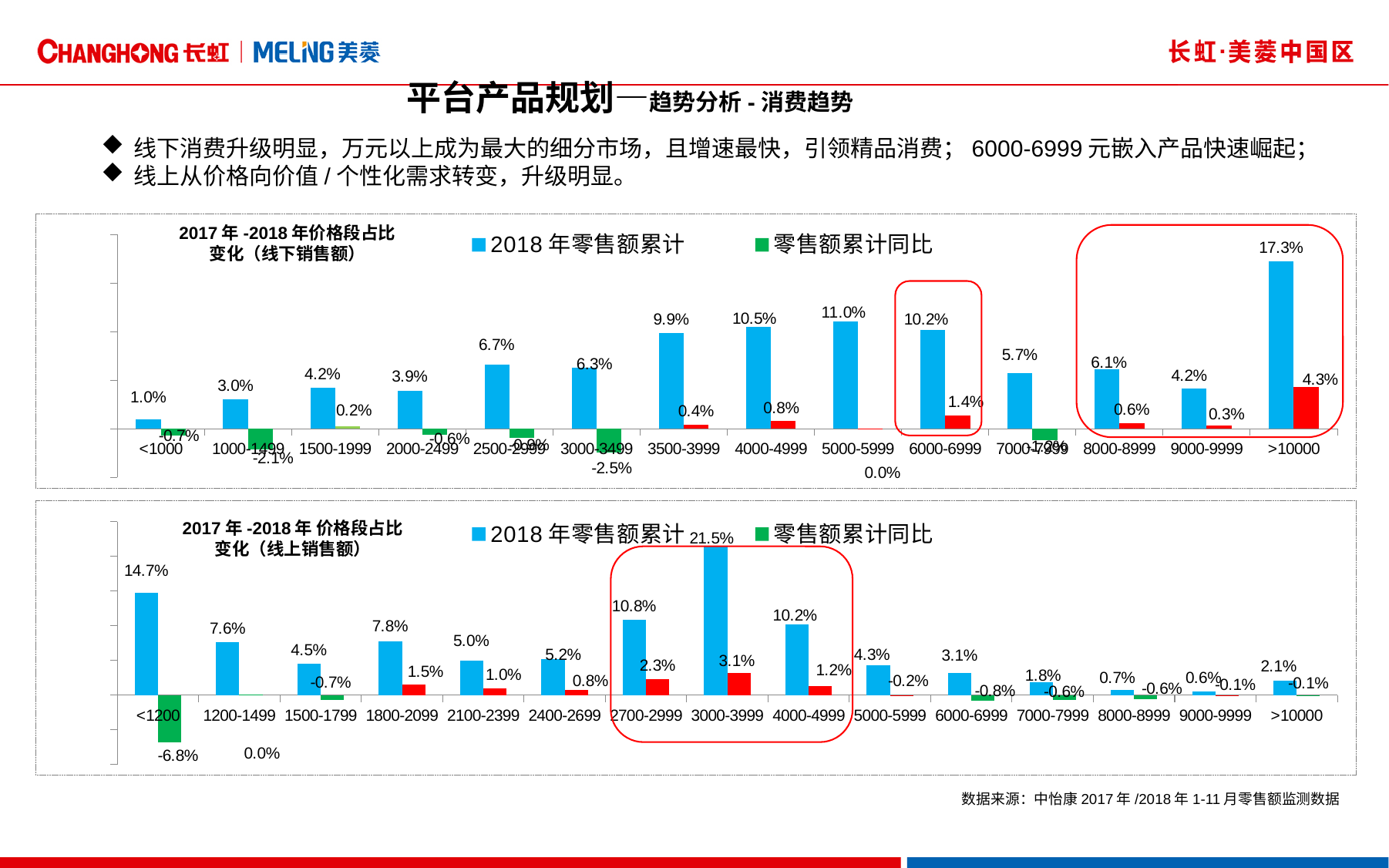

平台产品规划—趋势分析-消费趋势
线下消费升级明显，万元以上成为最大的细分市场，且增速最快，引领精品消费；6000-6999元嵌入产品快速崛起；
线上从价格向价值/个性化需求转变，升级明显。

### Chart

| Category | 2018年零售额累计 | 零售额累计同比 |
|---|---|---|
| <1000 | 0.00984088458407805 | -0.00717456404771256 |
| 1000-1499 | 0.030456029159226 | -0.0210812489341181 |
| 1500-1999 | 0.0421104984801784 | 0.00242380264465365 |
| 2000-2499 | 0.0393787328785762 | -0.00641802255325389 |
| 2500-2999 | 0.0665377002901657 | -0.00923885392602787 |
| 3000-3499 | 0.0626302356199096 | -0.0246083403644098 |
| 3500-3999 | 0.0988245729715774 | 0.00414027834996673 |
| 4000-4999 | 0.10541955002416 | 0.00816957580196174 |
| 5000-5999 | 0.110307021491383 | -0.000355447397633255 |
| 6000-6999 | 0.101711572179732 | 0.013802189136525 |
| 7000-7999 | 0.0572686264437519 | -0.0117258205460165 |
| 8000-8999 | 0.0611453583993943 | 0.00579238256369958 |
| 9000-9999 | 0.0415452911374246 | 0.0033832425654197 |
| >10000 | 0.172823926340443 | 0.0428908267069455 |
2017年-2018年价格段占比变化（线下销售额）

### Chart

| Category | 2018年零售额累计 | 零售额累计同比 |
|---|---|---|
| <1200 | 0.147412410788059 | -0.0680683799508034 |
| 1200-1499 | 0.0763205434493217 | 0.000465884422387237 |
| 1500-1799 | 0.0451238978897992 | -0.00705592459758792 |
| 1800-2099 | 0.0779542418023329 | 0.0150242832019471 |
| 2100-2399 | 0.0499256375501318 | 0.00973005354861136 |
| 2400-2699 | 0.0523079593593003 | 0.00774913715739624 |
| 2700-2999 | 0.108155920018422 | 0.022798630181933 |
| 3000-3999 | 0.215015943013687 | 0.0314111719284756 |
| 4000-4999 | 0.102175336551274 | 0.01248862702346 |
| 5000-5999 | 0.0427680467862565 | -0.00168331845915749 |
| 6000-6999 | 0.0314212436887787 | -0.00799906558011341 |
| 7000-7999 | 0.0180566638937218 | -0.00641229429303461 |
| 8000-8999 | 0.00707410320903524 | -0.00598653936644185 |
| 9000-9999 | 0.00554720904073459 | -0.00118885468381384 |
| >10000 | 0.020740842959146 | -0.00127341053325799 |
2017年-2018年 价格段占比变化（线上销售额）

数据来源：中怡康2017年/2018年1-11月零售额监测数据